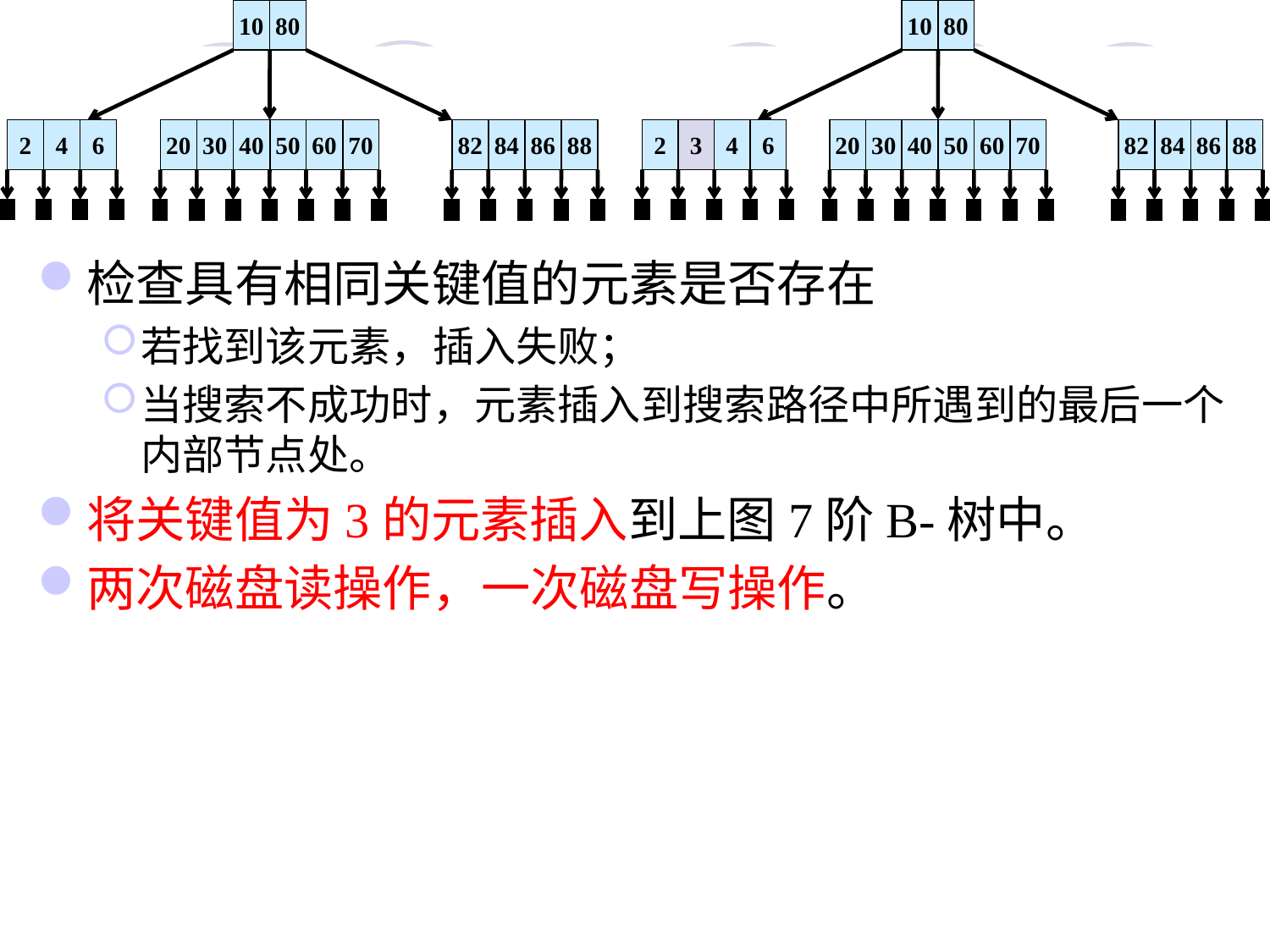

10
80

2
4
6
20
30
40
50
60
70
82
84
86
88

10
80

2
3
4
6
20
30
40
50
60
70
82
84
86
88

10.4.6  B-树的插入

60

检查具有相同关键值的元素是否存在
若找到该元素，插入失败；
当搜索不成功时，元素插入到搜索路径中所遇到的最后一个内部节点处。
将关键值为3的元素插入到上图7阶B-树中。
两次磁盘读操作，一次磁盘写操作。